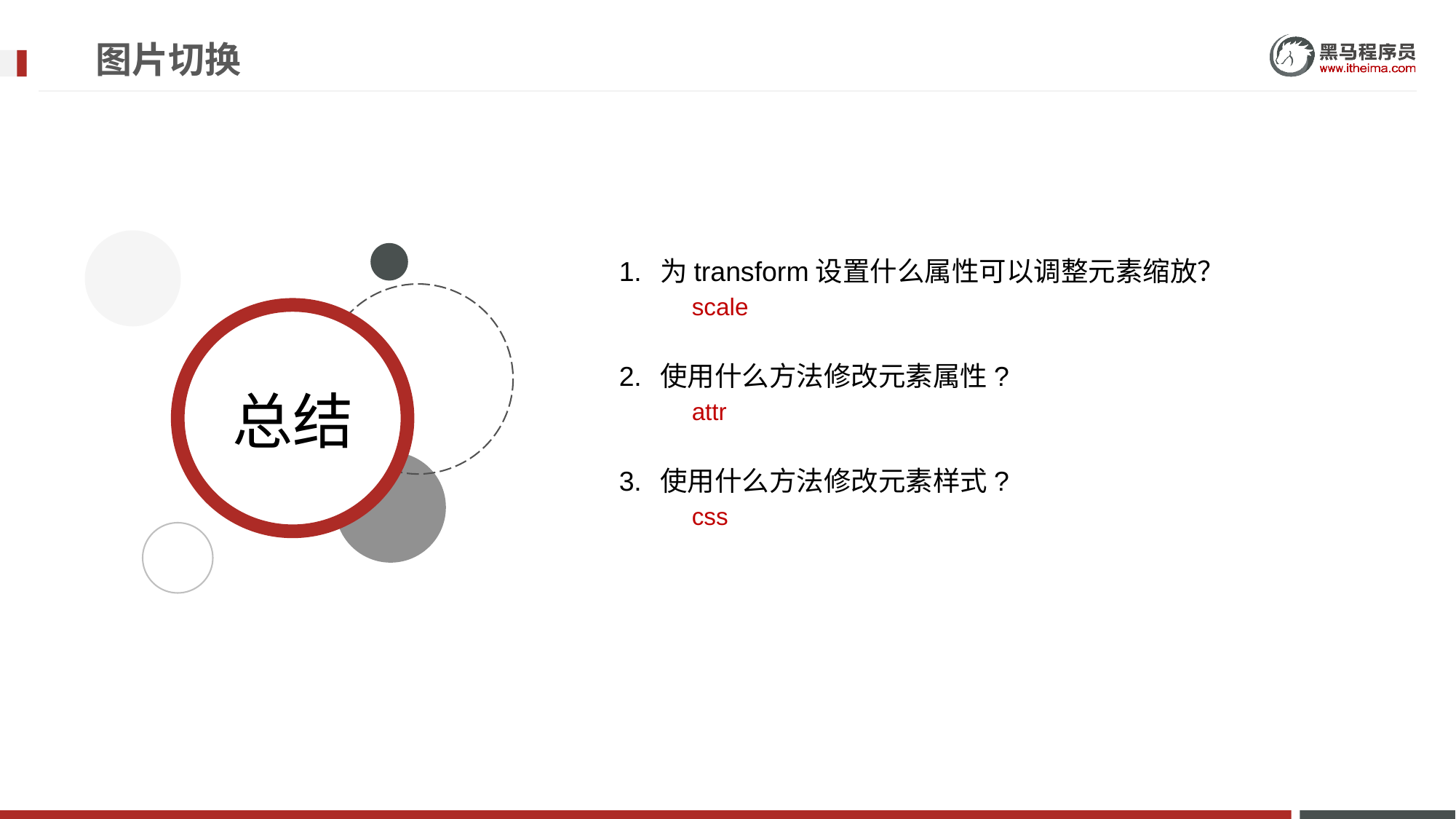

# 图片切换
为transform设置什么属性可以调整元素缩放？
scale
使用什么方法修改元素属性?
attr
使用什么方法修改元素样式?
css